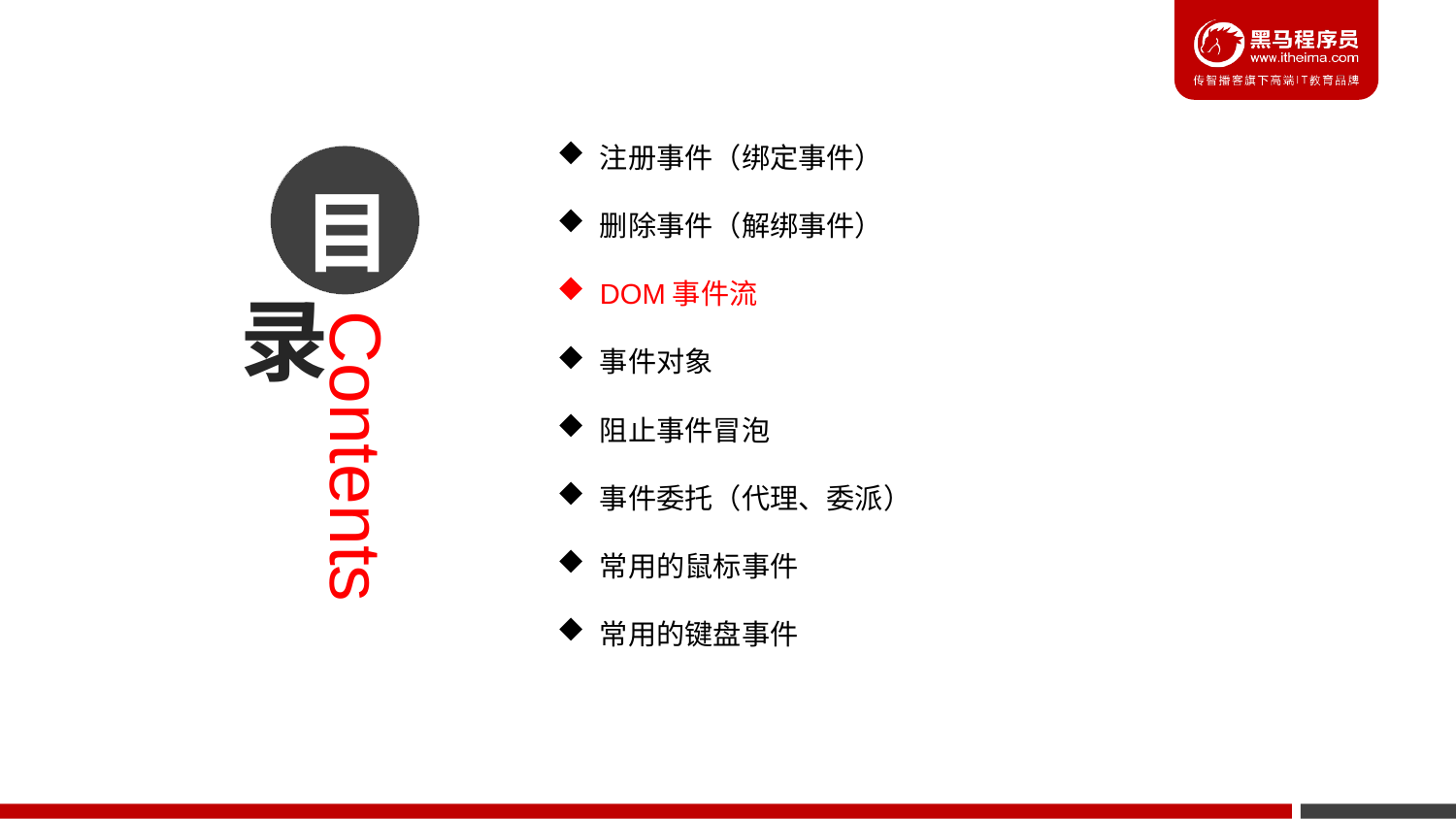

注册事件（绑定事件）
删除事件（解绑事件）
DOM事件流
事件对象
阻止事件冒泡
事件委托（代理、委派）
常用的鼠标事件
常用的键盘事件